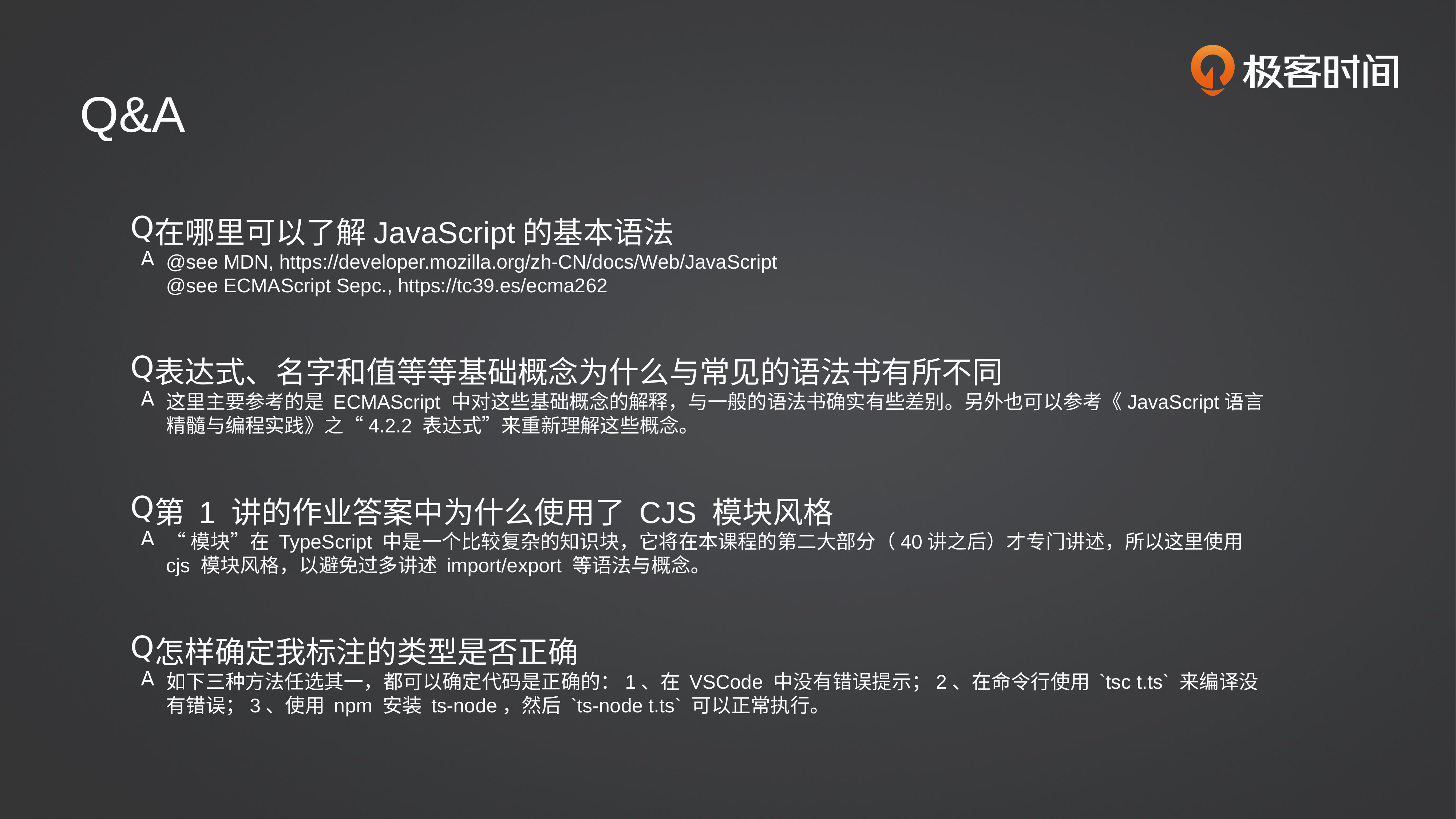

Q&A
在哪里可以了解JavaScript的基本语法
@see MDN, https://developer.mozilla.org/zh-CN/docs/Web/JavaScript
@see ECMAScript Sepc., https://tc39.es/ecma262
表达式、名字和值等等基础概念为什么与常见的语法书有所不同
这里主要参考的是 ECMAScript 中对这些基础概念的解释，与一般的语法书确实有些差别。另外也可以参考《JavaScript语言精髓与编程实践》之“4.2.2 表达式”来重新理解这些概念。
第 1 讲的作业答案中为什么使用了 CJS 模块风格
“模块”在 TypeScript 中是一个比较复杂的知识块，它将在本课程的第二大部分（40讲之后）才专门讲述，所以这里使用 cjs 模块风格，以避免过多讲述 import/export 等语法与概念。
怎样确定我标注的类型是否正确
如下三种方法任选其一，都可以确定代码是正确的：1、在 VSCode 中没有错误提示；2、在命令行使用 `tsc t.ts` 来编译没有错误；3、使用 npm 安装 ts-node，然后 `ts-node t.ts` 可以正常执行。